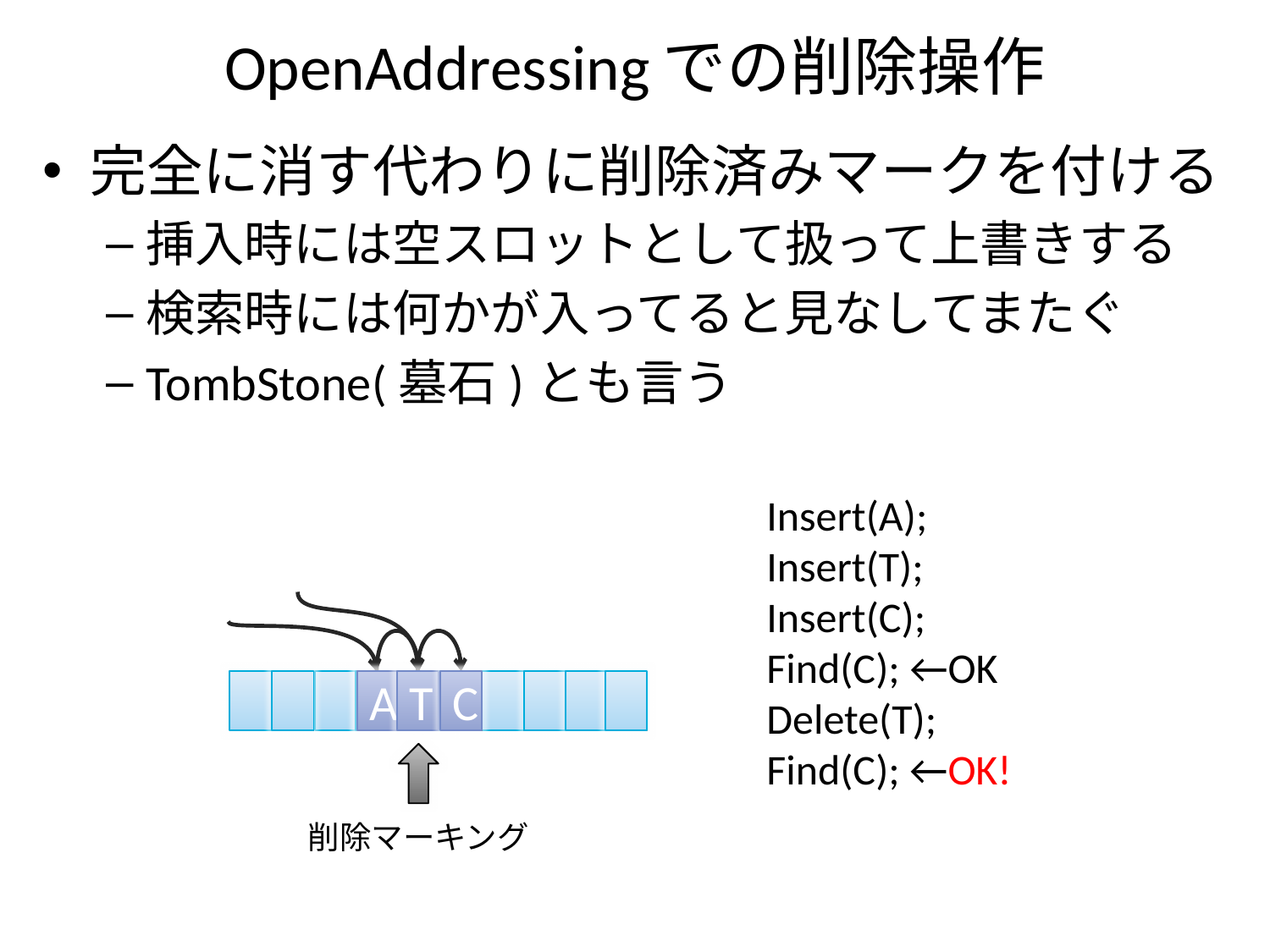

# OpenAddressingでの削除操作
完全に消す代わりに削除済みマークを付ける
挿入時には空スロットとして扱って上書きする
検索時には何かが入ってると見なしてまたぐ
TombStone(墓石)とも言う
Insert(A);
Insert(T);
Insert(C);
Find(C); ←OK
Delete(T);
Find(C); ←OK!

T
C

A

削除マーキング